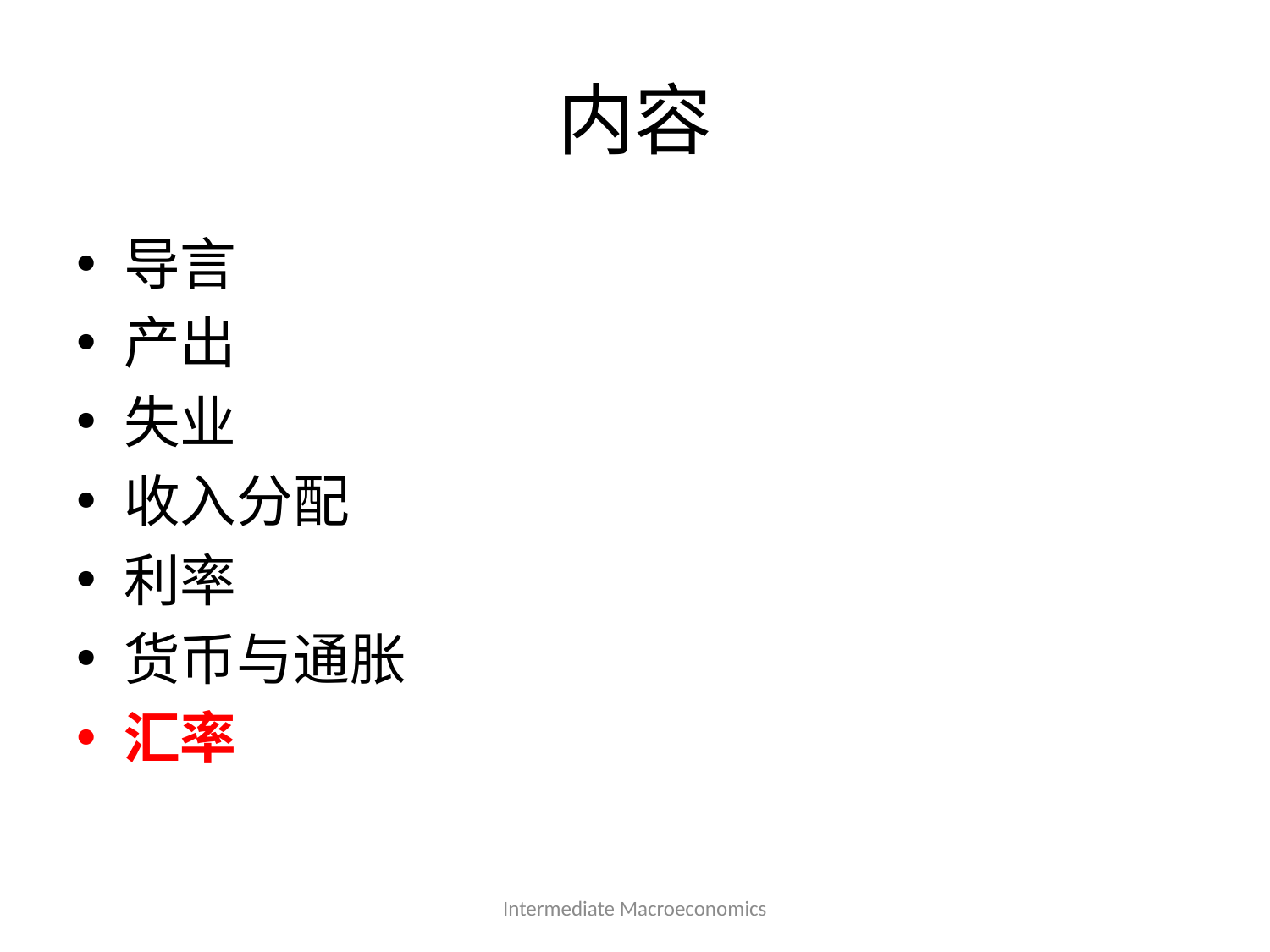

# 内容
导言
产出
失业
收入分配
利率
货币与通胀
汇率

Intermediate Macroeconomics